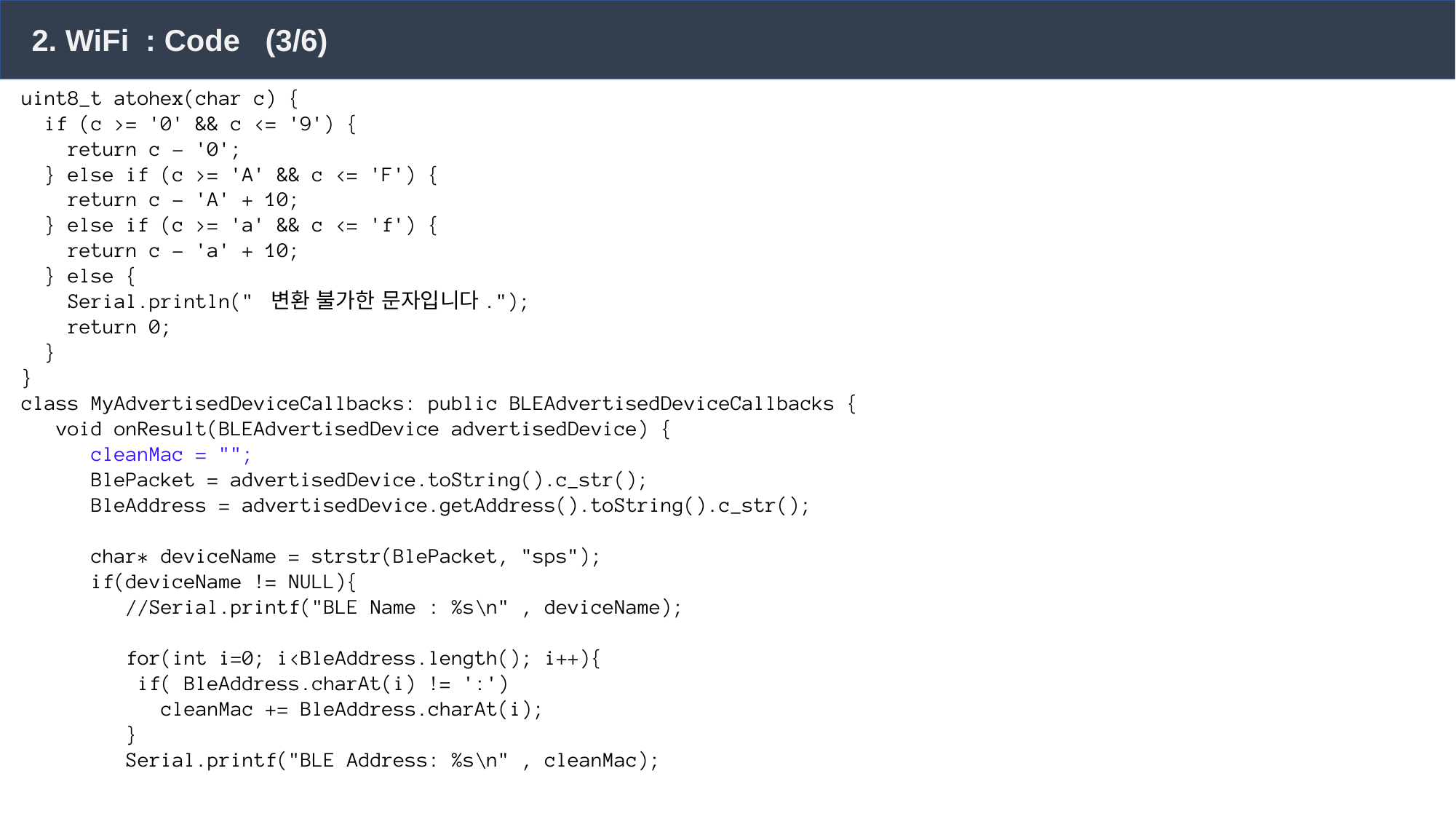

2. WiFi  : Code   (3/6)
uint8_t atohex(char c) {
  if (c >= '0' && c <= '9') {
    return c - '0';
  } else if (c >= 'A' && c <= 'F') {
    return c - 'A' + 10;
  } else if (c >= 'a' && c <= 'f') {
    return c - 'a' + 10;
  } else {
    Serial.println(" 변환 불가한 문자입니다.");
    return 0;
  }
}
class MyAdvertisedDeviceCallbacks: public BLEAdvertisedDeviceCallbacks {
   void onResult(BLEAdvertisedDevice advertisedDevice) {
      cleanMac = "";
      BlePacket = advertisedDevice.toString().c_str();
      BleAddress = advertisedDevice.getAddress().toString().c_str();

      char* deviceName = strstr(BlePacket, "sps");
      if(deviceName != NULL){
         //Serial.printf("BLE Name : %s\n" , deviceName);

         for(int i=0; i<BleAddress.length(); i++){
          if( BleAddress.charAt(i) != ':')
            cleanMac += BleAddress.charAt(i);
         }
         Serial.printf("BLE Address: %s\n" , cleanMac);